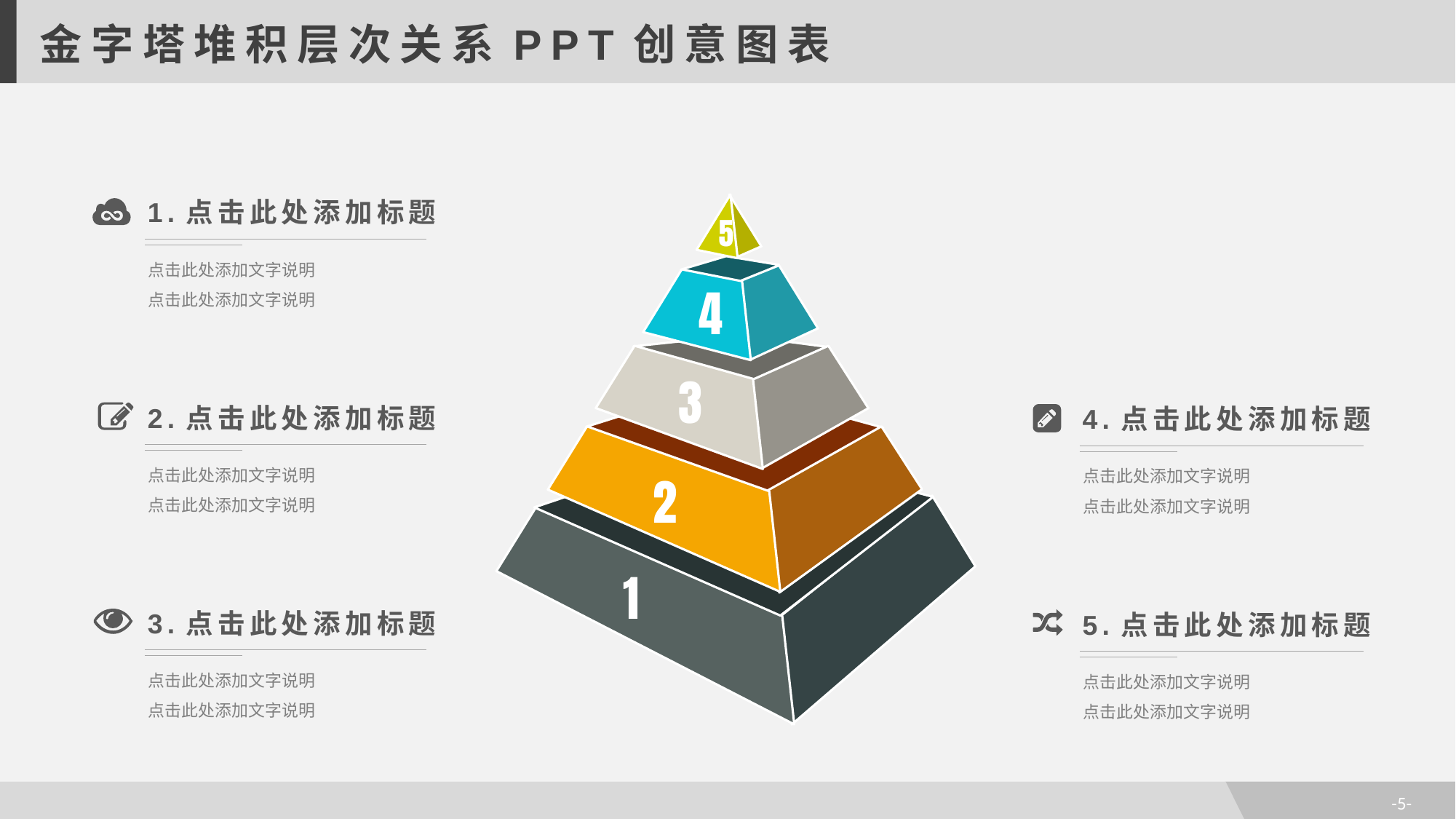

金字塔堆积层次关系PPT创意图表
1.点击此处添加标题

点击此处添加文字说明
点击此处添加文字说明

5
4
3
2.点击此处添加标题

点击此处添加文字说明
点击此处添加文字说明
4.点击此处添加标题

点击此处添加文字说明
点击此处添加文字说明
2
1
3.点击此处添加标题

点击此处添加文字说明
点击此处添加文字说明
5.点击此处添加标题

点击此处添加文字说明
点击此处添加文字说明
-5-